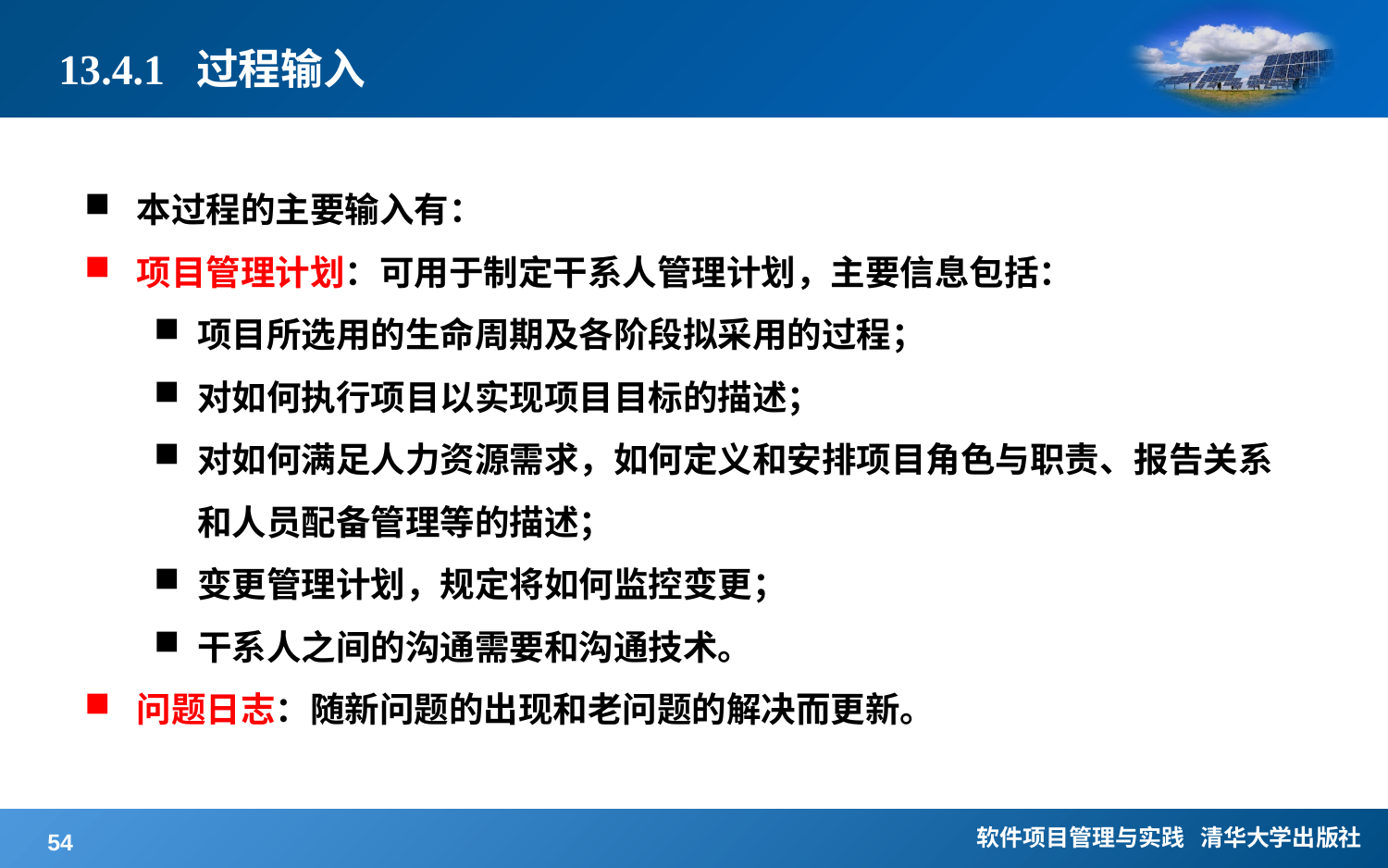

# 13.4.1  过程输入
本过程的主要输入有：
项目管理计划：可用于制定干系人管理计划，主要信息包括：
项目所选用的生命周期及各阶段拟采用的过程；
对如何执行项目以实现项目目标的描述；
对如何满足人力资源需求，如何定义和安排项目角色与职责、报告关系和人员配备管理等的描述；
变更管理计划，规定将如何监控变更；
干系人之间的沟通需要和沟通技术。
问题日志：随新问题的出现和老问题的解决而更新。